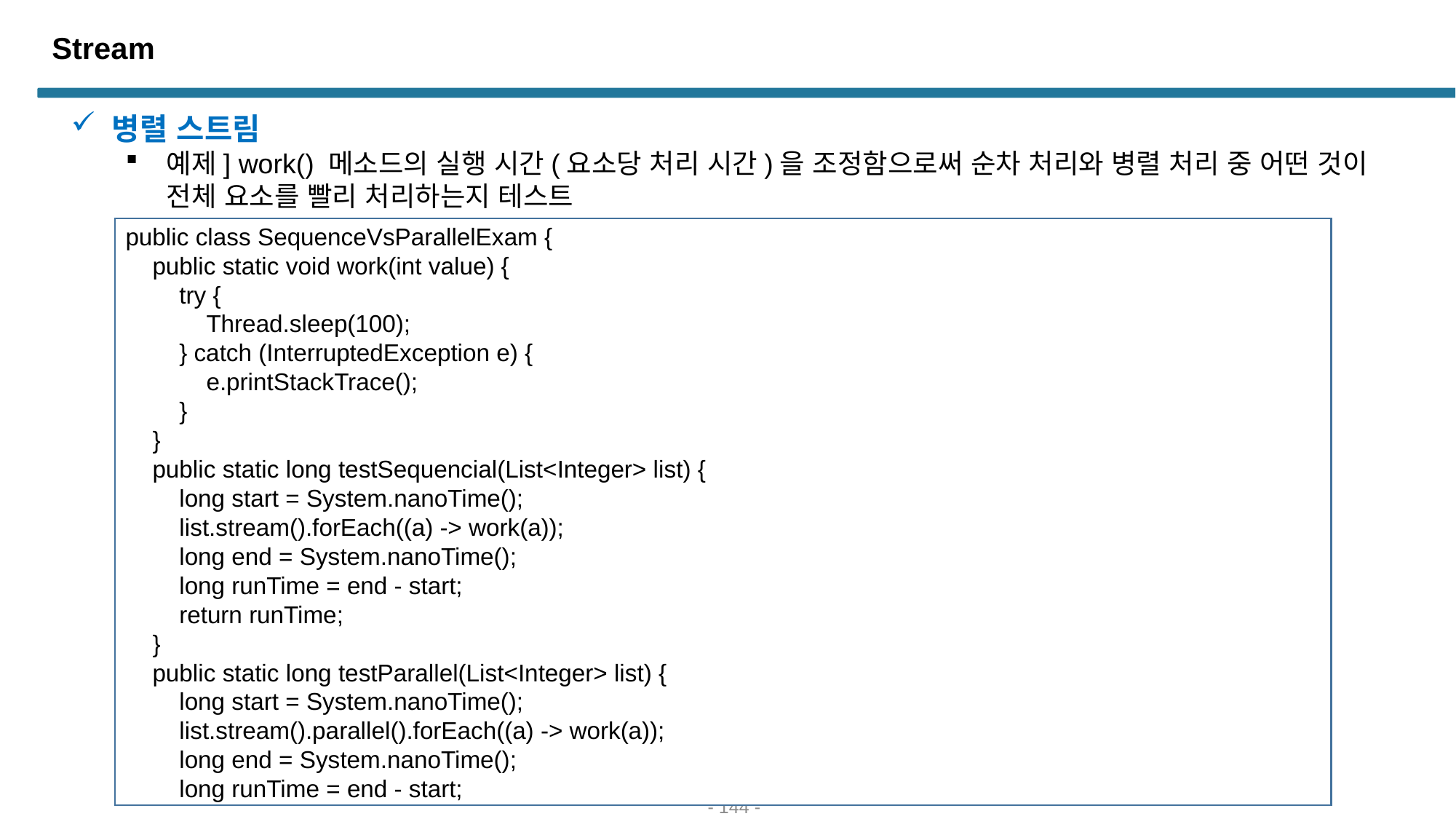

# Stream
병렬 스트림
예제] work() 메소드의 실행 시간(요소당 처리 시간)을 조정함으로써 순차 처리와 병렬 처리 중 어떤 것이 전체 요소를 빨리 처리하는지 테스트
public class SequenceVsParallelExam {
    public static void work(int value) {
        try {
            Thread.sleep(100);
        } catch (InterruptedException e) {
            e.printStackTrace();
        }
    }
    public static long testSequencial(List<Integer> list) {
        long start = System.nanoTime();
        list.stream().forEach((a) -> work(a));
        long end = System.nanoTime();
        long runTime = end - start;
        return runTime;
    }
    public static long testParallel(List<Integer> list) {
        long start = System.nanoTime();
        list.stream().parallel().forEach((a) -> work(a));
        long end = System.nanoTime();
        long runTime = end - start;
- 144 -